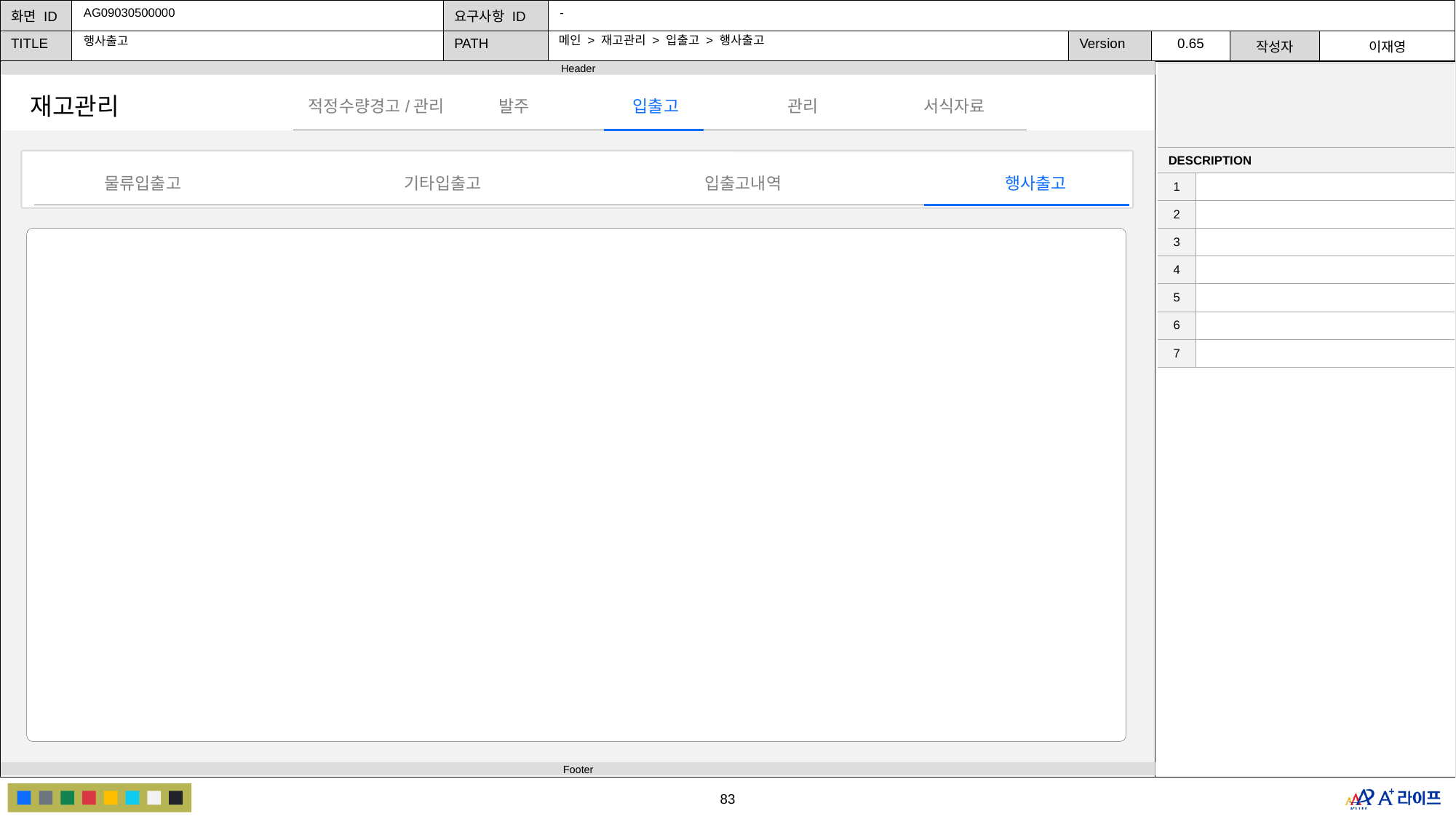

AG09030500000

-

메인 > 재고관리 > 입출고 > 행사출고
행사출고
|  |  |
| --- | --- |
| DESCRIPTION |  |
| 1 |  |
| 2 |  |
| 3 |  |
| 4 |  |
| 5 |  |
| 6 |  |
| 7 |  |
재고관리
발주
관리
적정수량경고/관리
입출고
서식자료

물류입출고
기타입출고
입출고내역
행사출고